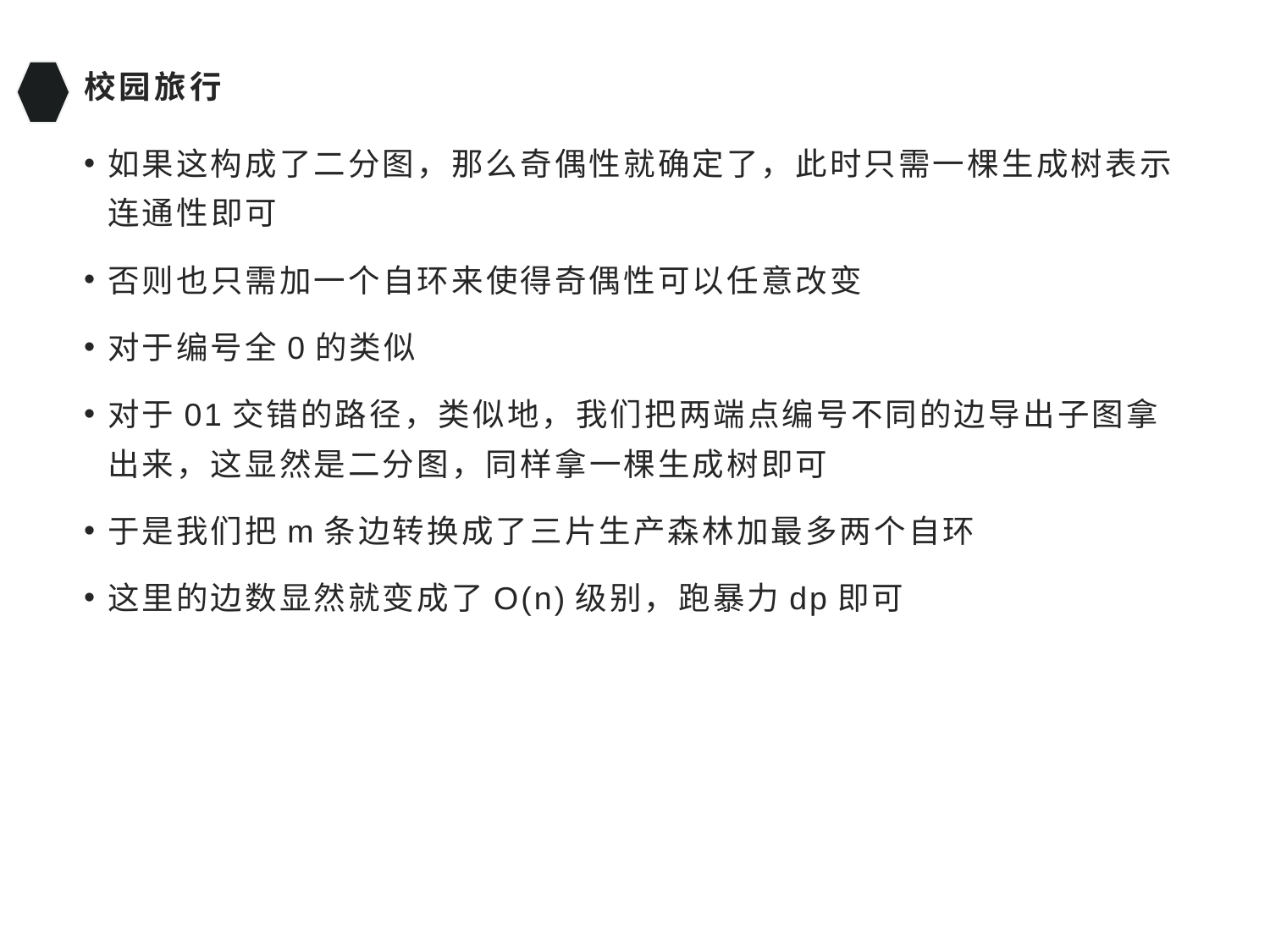

# 校园旅行
如果这构成了二分图，那么奇偶性就确定了，此时只需一棵生成树表示连通性即可
否则也只需加一个自环来使得奇偶性可以任意改变
对于编号全0的类似
对于01交错的路径，类似地，我们把两端点编号不同的边导出子图拿出来，这显然是二分图，同样拿一棵生成树即可
于是我们把m条边转换成了三片生产森林加最多两个自环
这里的边数显然就变成了O(n)级别，跑暴力dp即可